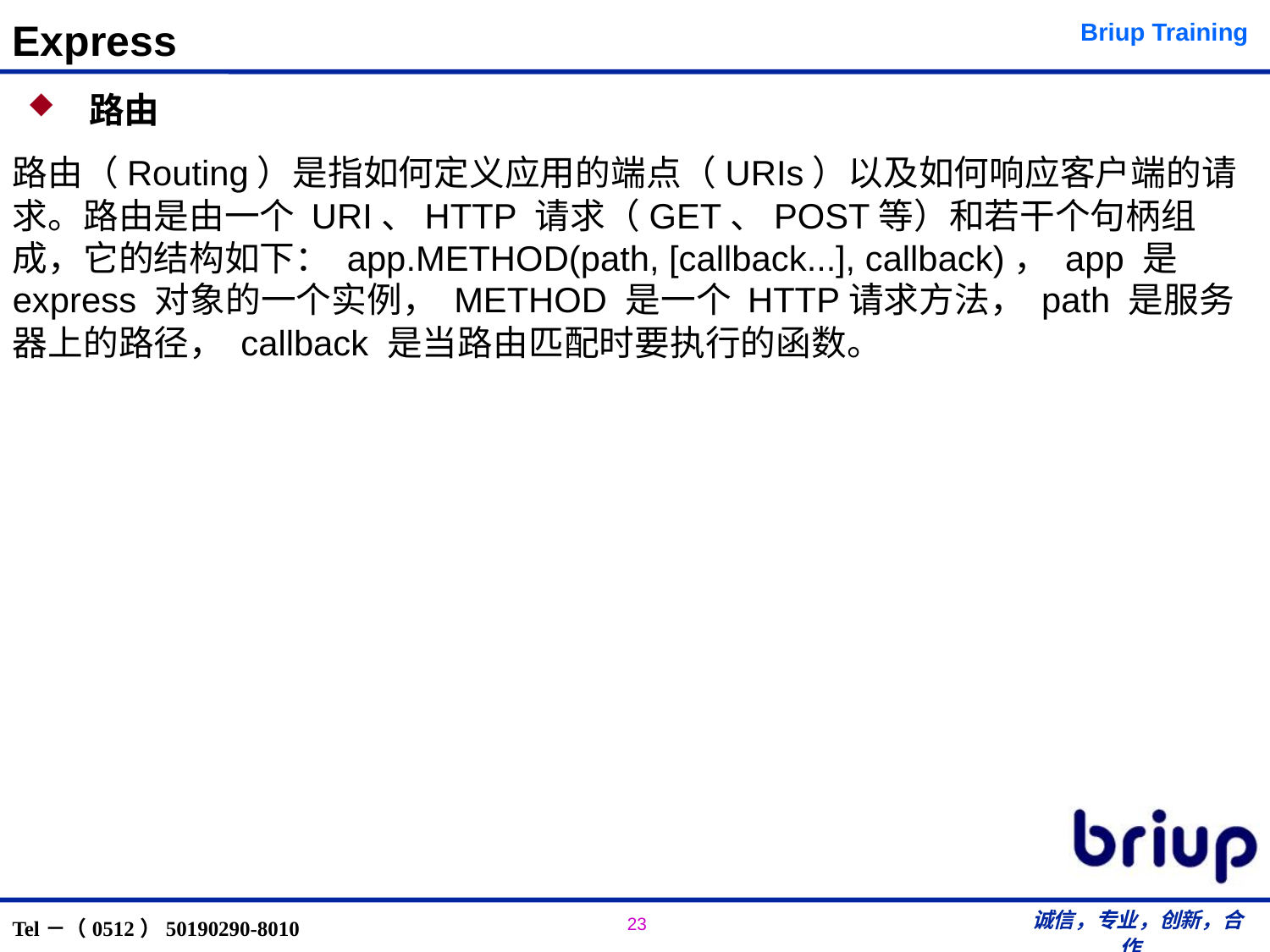

# Express
 路由
路由（Routing）是指如何定义应用的端点（URIs）以及如何响应客户端的请求。路由是由一个 URI、HTTP 请求（GET、POST等）和若干个句柄组成，它的结构如下： app.METHOD(path, [callback...], callback)， app 是 express 对象的一个实例， METHOD 是一个 HTTP请求方法， path 是服务器上的路径， callback 是当路由匹配时要执行的函数。